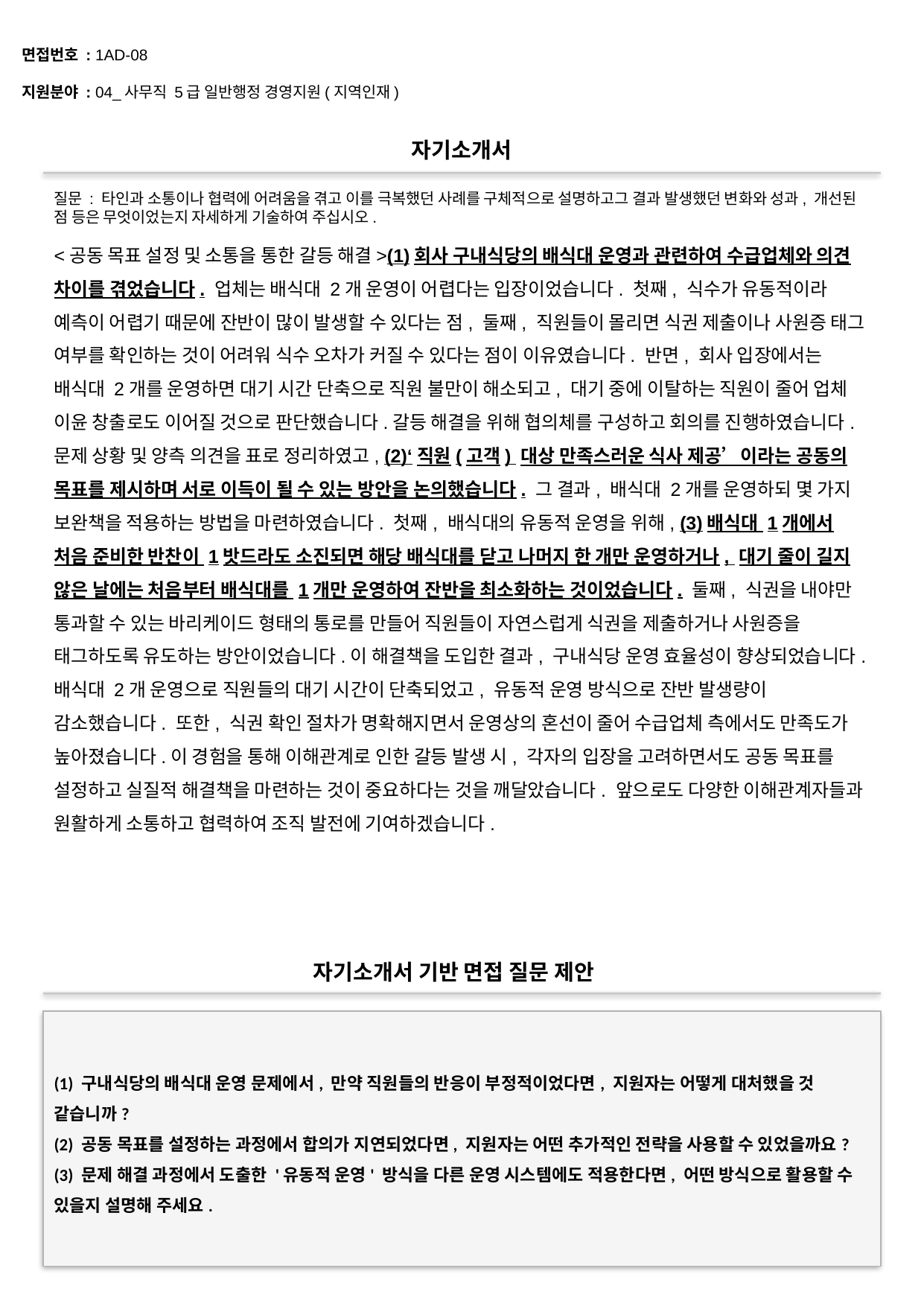

면접번호 : 1AD-08

지원분야 : 04_사무직 5급 일반행정 경영지원(지역인재)
#

자기소개서

질문 : 타인과 소통이나 협력에 어려움을 겪고 이를 극복했던 사례를 구체적으로 설명하고그 결과 발생했던 변화와 성과, 개선된 점 등은 무엇이었는지 자세하게 기술하여 주십시오.

<공동 목표 설정 및 소통을 통한 갈등 해결>(1)회사 구내식당의 배식대 운영과 관련하여 수급업체와 의견 차이를 겪었습니다. 업체는 배식대 2개 운영이 어렵다는 입장이었습니다. 첫째, 식수가 유동적이라 예측이 어렵기 때문에 잔반이 많이 발생할 수 있다는 점, 둘째, 직원들이 몰리면 식권 제출이나 사원증 태그 여부를 확인하는 것이 어려워 식수 오차가 커질 수 있다는 점이 이유였습니다. 반면, 회사 입장에서는 배식대 2개를 운영하면 대기 시간 단축으로 직원 불만이 해소되고, 대기 중에 이탈하는 직원이 줄어 업체 이윤 창출로도 이어질 것으로 판단했습니다.갈등 해결을 위해 협의체를 구성하고 회의를 진행하였습니다. 문제 상황 및 양측 의견을 표로 정리하였고, (2)‘직원(고객) 대상 만족스러운 식사 제공’이라는 공동의 목표를 제시하며 서로 이득이 될 수 있는 방안을 논의했습니다. 그 결과, 배식대 2개를 운영하되 몇 가지 보완책을 적용하는 방법을 마련하였습니다. 첫째, 배식대의 유동적 운영을 위해, (3)배식대 1개에서 처음 준비한 반찬이 1밧드라도 소진되면 해당 배식대를 닫고 나머지 한 개만 운영하거나, 대기 줄이 길지 않은 날에는 처음부터 배식대를 1개만 운영하여 잔반을 최소화하는 것이었습니다. 둘째, 식권을 내야만 통과할 수 있는 바리케이드 형태의 통로를 만들어 직원들이 자연스럽게 식권을 제출하거나 사원증을 태그하도록 유도하는 방안이었습니다.이 해결책을 도입한 결과, 구내식당 운영 효율성이 향상되었습니다. 배식대 2개 운영으로 직원들의 대기 시간이 단축되었고, 유동적 운영 방식으로 잔반 발생량이 감소했습니다. 또한, 식권 확인 절차가 명확해지면서 운영상의 혼선이 줄어 수급업체 측에서도 만족도가 높아졌습니다.이 경험을 통해 이해관계로 인한 갈등 발생 시, 각자의 입장을 고려하면서도 공동 목표를 설정하고 실질적 해결책을 마련하는 것이 중요하다는 것을 깨달았습니다. 앞으로도 다양한 이해관계자들과 원활하게 소통하고 협력하여 조직 발전에 기여하겠습니다.

자기소개서 기반 면접 질문 제안

(1) 구내식당의 배식대 운영 문제에서, 만약 직원들의 반응이 부정적이었다면, 지원자는 어떻게 대처했을 것 같습니까?
(2) 공동 목표를 설정하는 과정에서 합의가 지연되었다면, 지원자는 어떤 추가적인 전략을 사용할 수 있었을까요?
(3) 문제 해결 과정에서 도출한 '유동적 운영' 방식을 다른 운영 시스템에도 적용한다면, 어떤 방식으로 활용할 수 있을지 설명해 주세요.